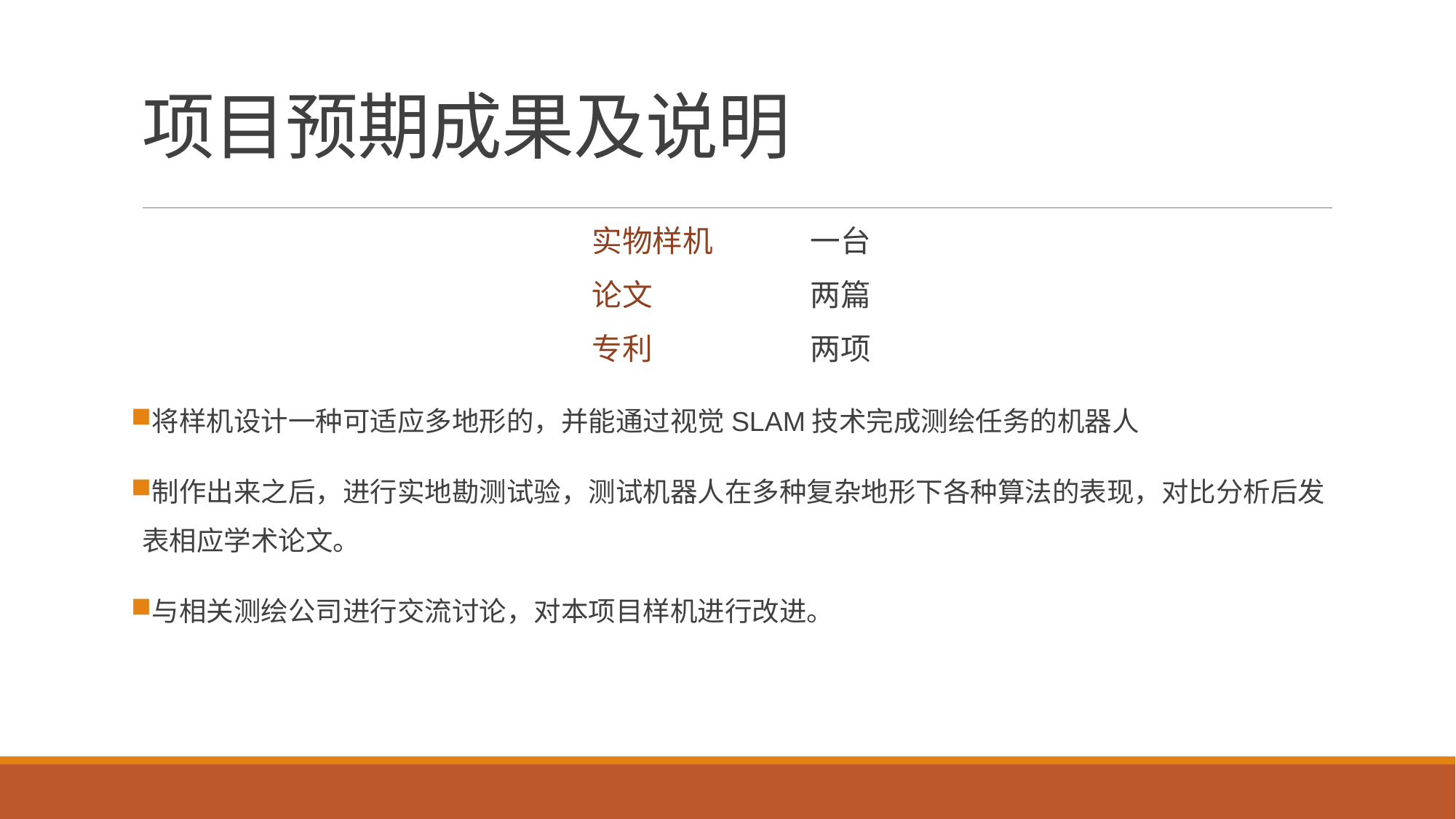

# 项目预期成果及说明
实物样机	一台
论文		两篇
专利		两项
将样机设计一种可适应多地形的，并能通过视觉SLAM技术完成测绘任务的机器人
制作出来之后，进行实地勘测试验，测试机器人在多种复杂地形下各种算法的表现，对比分析后发表相应学术论文。
与相关测绘公司进行交流讨论，对本项目样机进行改进。